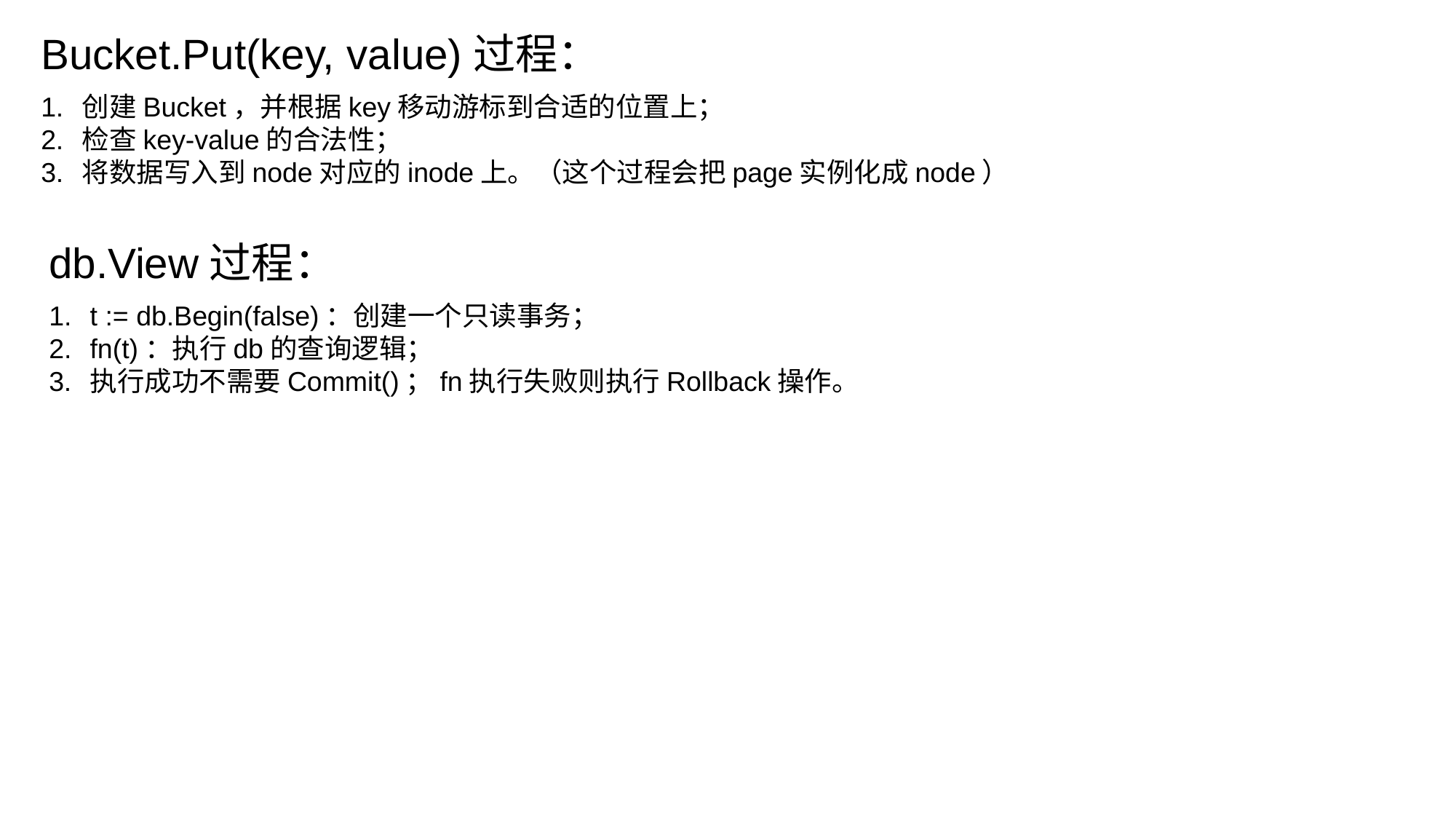

Bucket.Put(key, value)过程：
创建Bucket，并根据key移动游标到合适的位置上；
检查key-value的合法性；
将数据写入到node对应的inode上。（这个过程会把page实例化成node）

db.View过程：
t := db.Begin(false)：创建一个只读事务；
fn(t)：执行db的查询逻辑；
执行成功不需要Commit()；fn执行失败则执行Rollback操作。